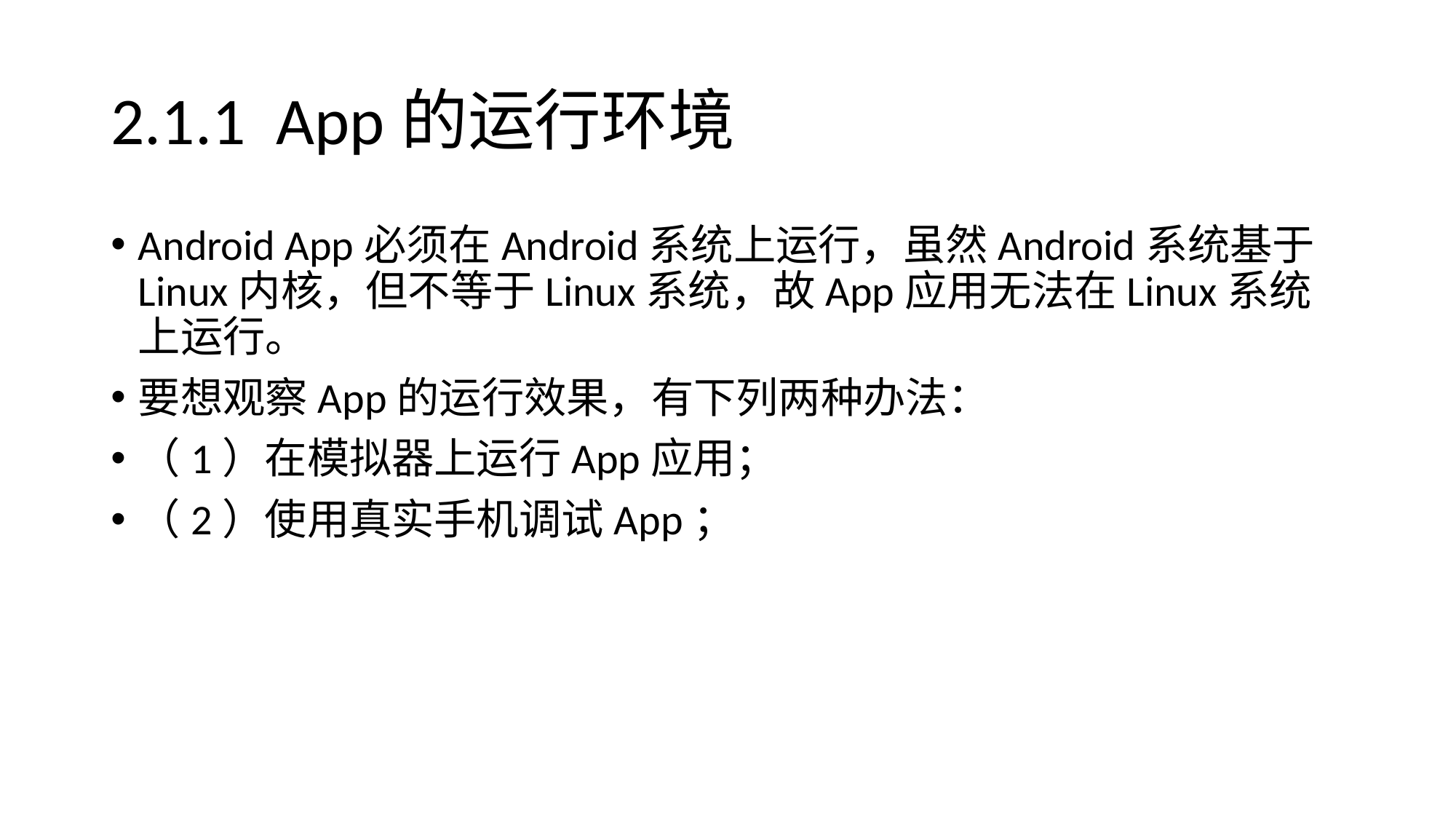

# 2.1.1  App的运行环境
Android App必须在Android系统上运行，虽然Android系统基于Linux内核，但不等于Linux系统，故App应用无法在Linux系统上运行。
要想观察App的运行效果，有下列两种办法：
（1）在模拟器上运行App应用；
（2）使用真实手机调试App；